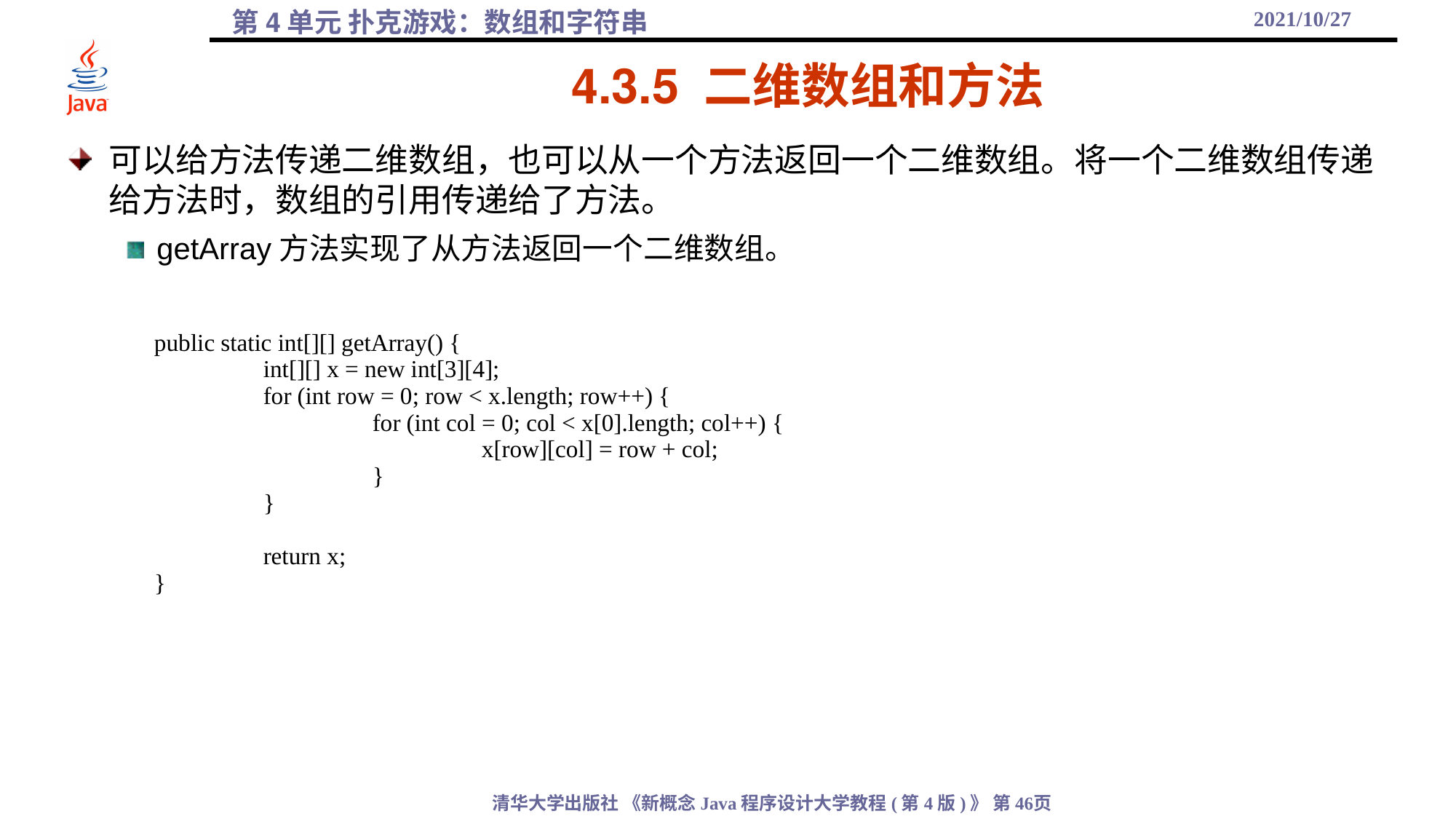

2021/10/27
# 4.3.5 二维数组和方法
可以给方法传递二维数组，也可以从一个方法返回一个二维数组。将一个二维数组传递给方法时，数组的引用传递给了方法。
getArray方法实现了从方法返回一个二维数组。
public static int[][] getArray() {
	int[][] x = new int[3][4];
	for (int row = 0; row < x.length; row++) {
		for (int col = 0; col < x[0].length; col++) {
			x[row][col] = row + col;
		}
	}

	return x;
}